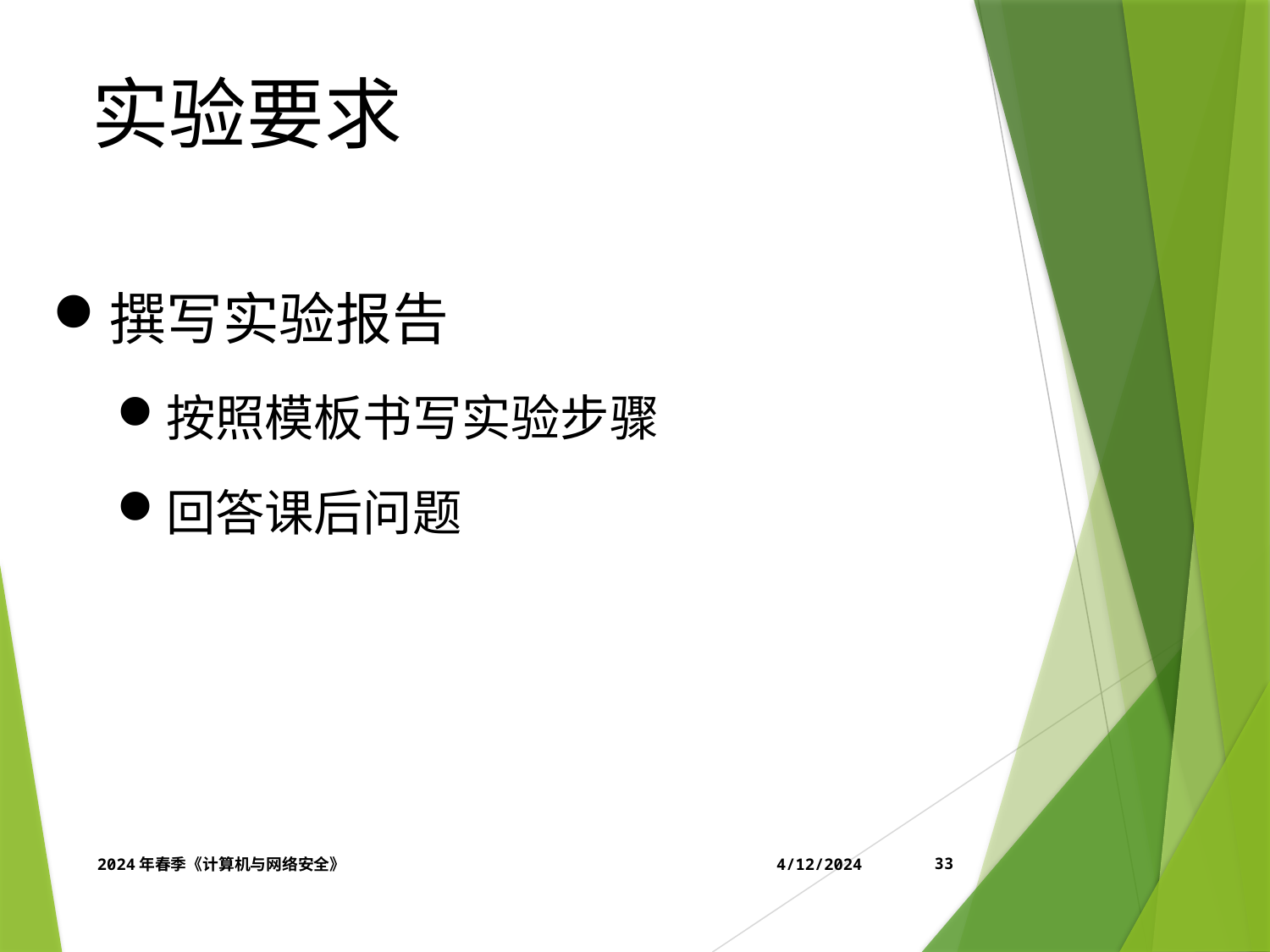

实验要求

撰写实验报告
按照模板书写实验步骤
回答课后问题
2024年春季《计算机与网络安全》
4/12/2024
33